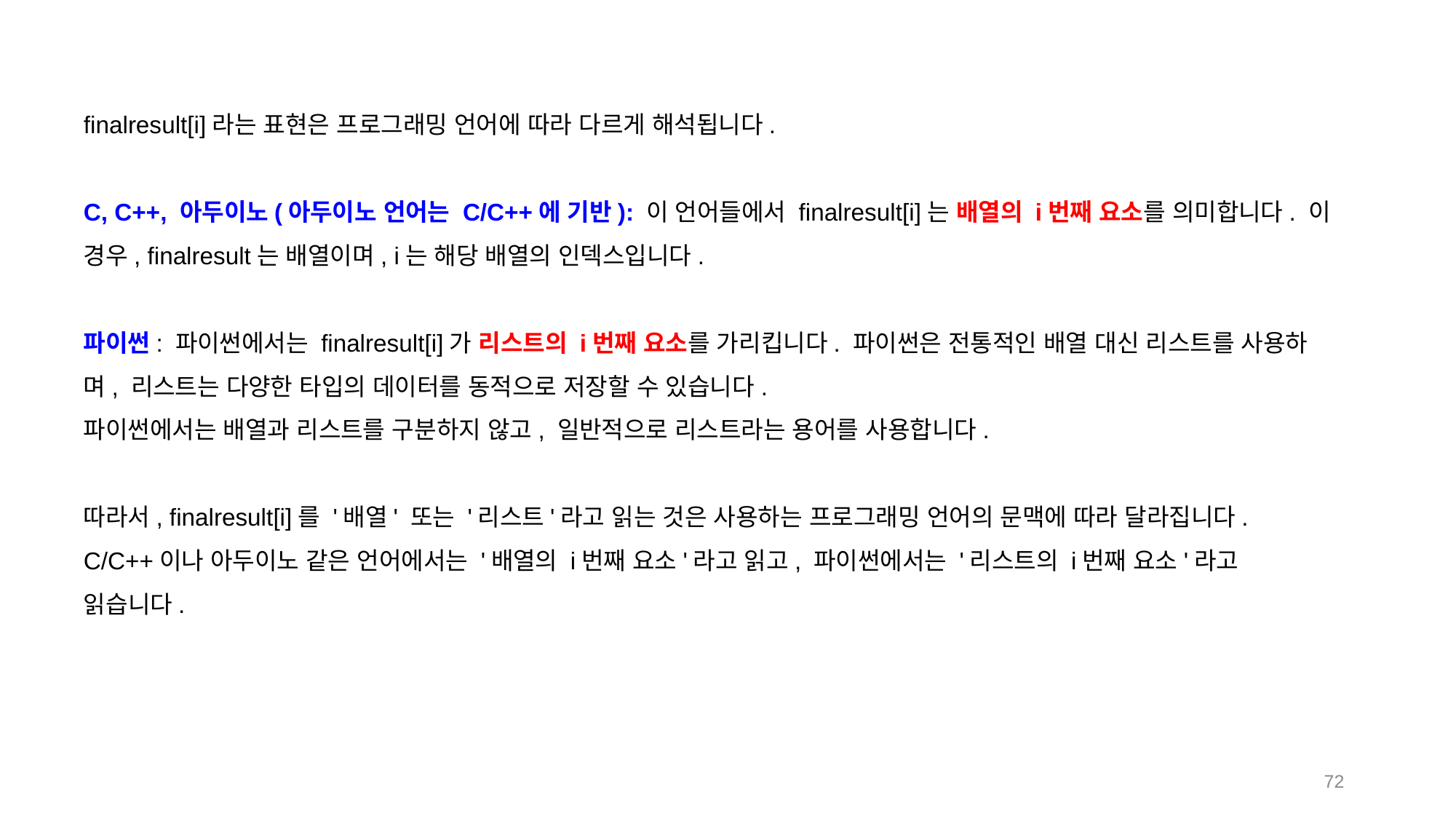

finalresult[i]라는 표현은 프로그래밍 언어에 따라 다르게 해석됩니다.

C, C++, 아두이노(아두이노 언어는 C/C++에 기반): 이 언어들에서 finalresult[i]는 배열의 i번째 요소를 의미합니다. 이 경우, finalresult는 배열이며, i는 해당 배열의 인덱스입니다.

파이썬: 파이썬에서는 finalresult[i]가 리스트의 i번째 요소를 가리킵니다. 파이썬은 전통적인 배열 대신 리스트를 사용하며, 리스트는 다양한 타입의 데이터를 동적으로 저장할 수 있습니다.
파이썬에서는 배열과 리스트를 구분하지 않고, 일반적으로 리스트라는 용어를 사용합니다.

따라서, finalresult[i]를 '배열' 또는 '리스트'라고 읽는 것은 사용하는 프로그래밍 언어의 문맥에 따라 달라집니다.
C/C++이나 아두이노 같은 언어에서는 '배열의 i번째 요소'라고 읽고, 파이썬에서는 '리스트의 i번째 요소'라고 읽습니다.
72